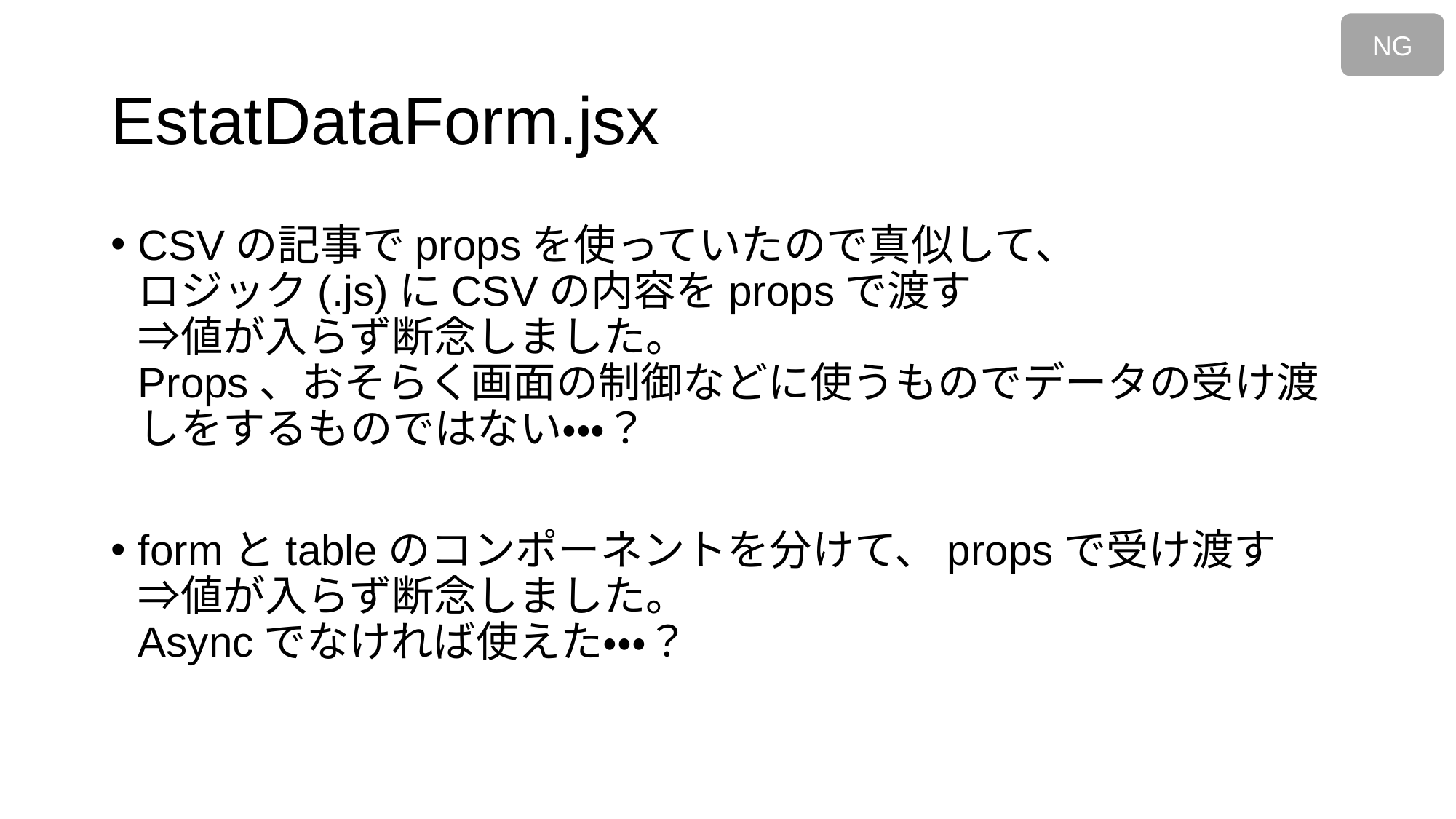

NG
# EstatDataForm.jsx
CSVの記事でpropsを使っていたので真似して、
ロジック(.js)にCSVの内容をpropsで渡す
⇒値が入らず断念しました。
Props、おそらく画面の制御などに使うものでデータの受け渡しをするものではない・・・？

formとtableのコンポーネントを分けて、propsで受け渡す
⇒値が入らず断念しました。
Asyncでなければ使えた・・・？